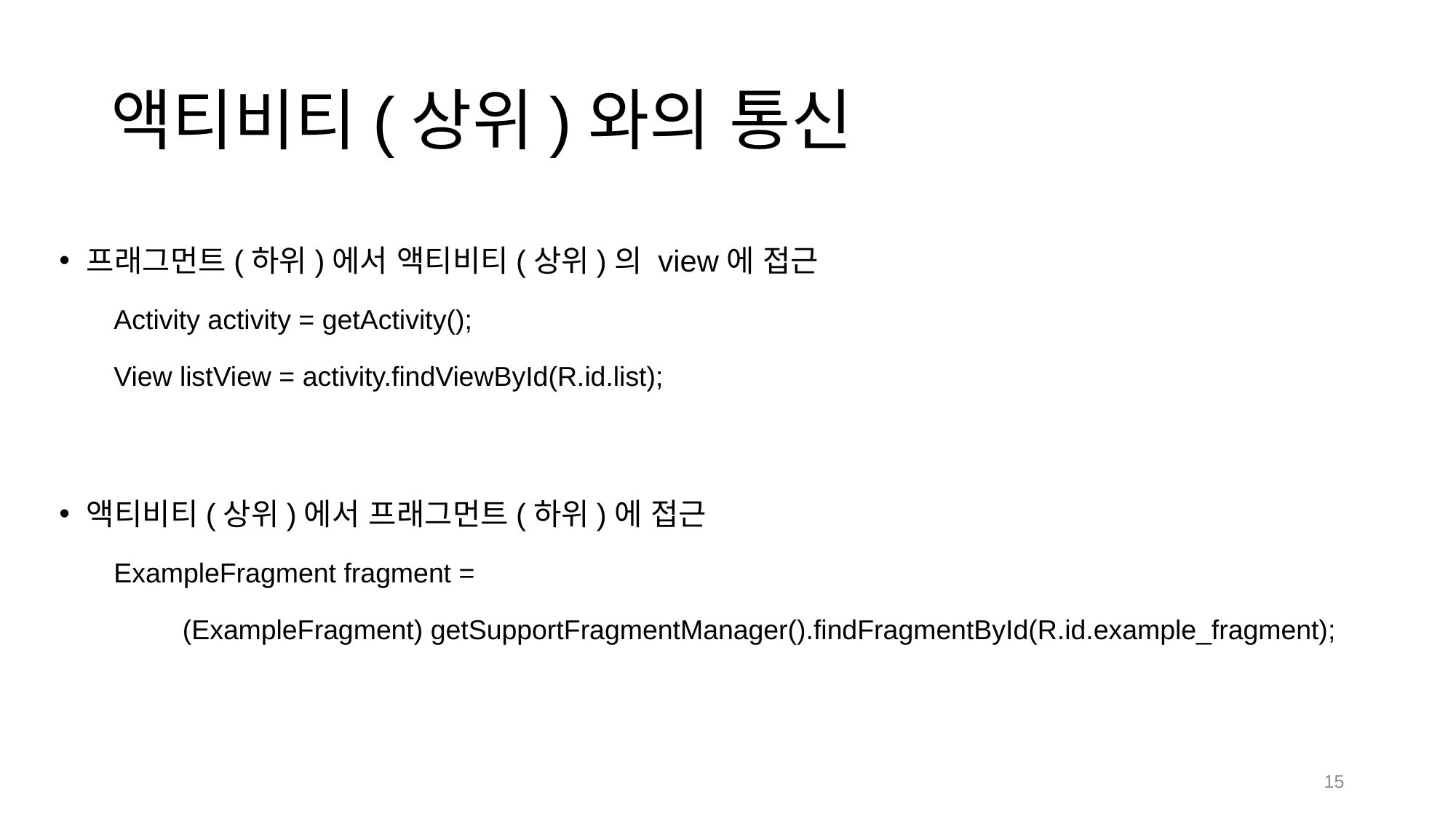

# 액티비티(상위)와의 통신
프래그먼트(하위)에서 액티비티(상위)의 view에 접근
Activity activity = getActivity();
View listView = activity.findViewById(R.id.list);

액티비티(상위)에서 프래그먼트(하위)에 접근
ExampleFragment fragment =
         (ExampleFragment) getSupportFragmentManager().findFragmentById(R.id.example_fragment);
15